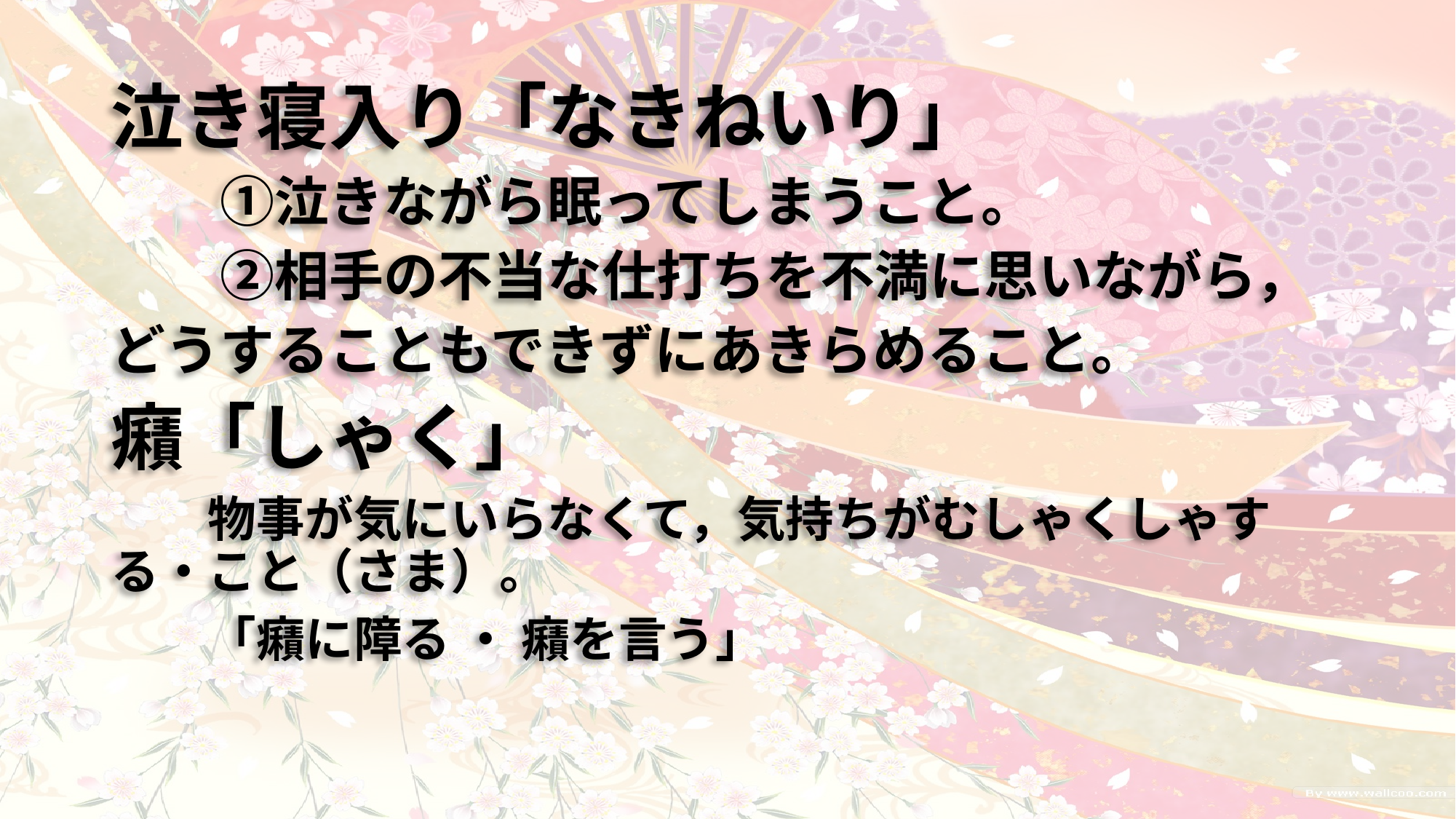

泣き寝入り「なきねいり」
　　①泣きながら眠ってしまうこと。
　　②相手の不当な仕打ちを不満に思いながら，どうすることもできずにあきらめること。
癪「しゃく」
　　物事が気にいらなくて，気持ちがむしゃくしゃする・こと（さま）。
　　「癪に障る ・ 癪を言う」